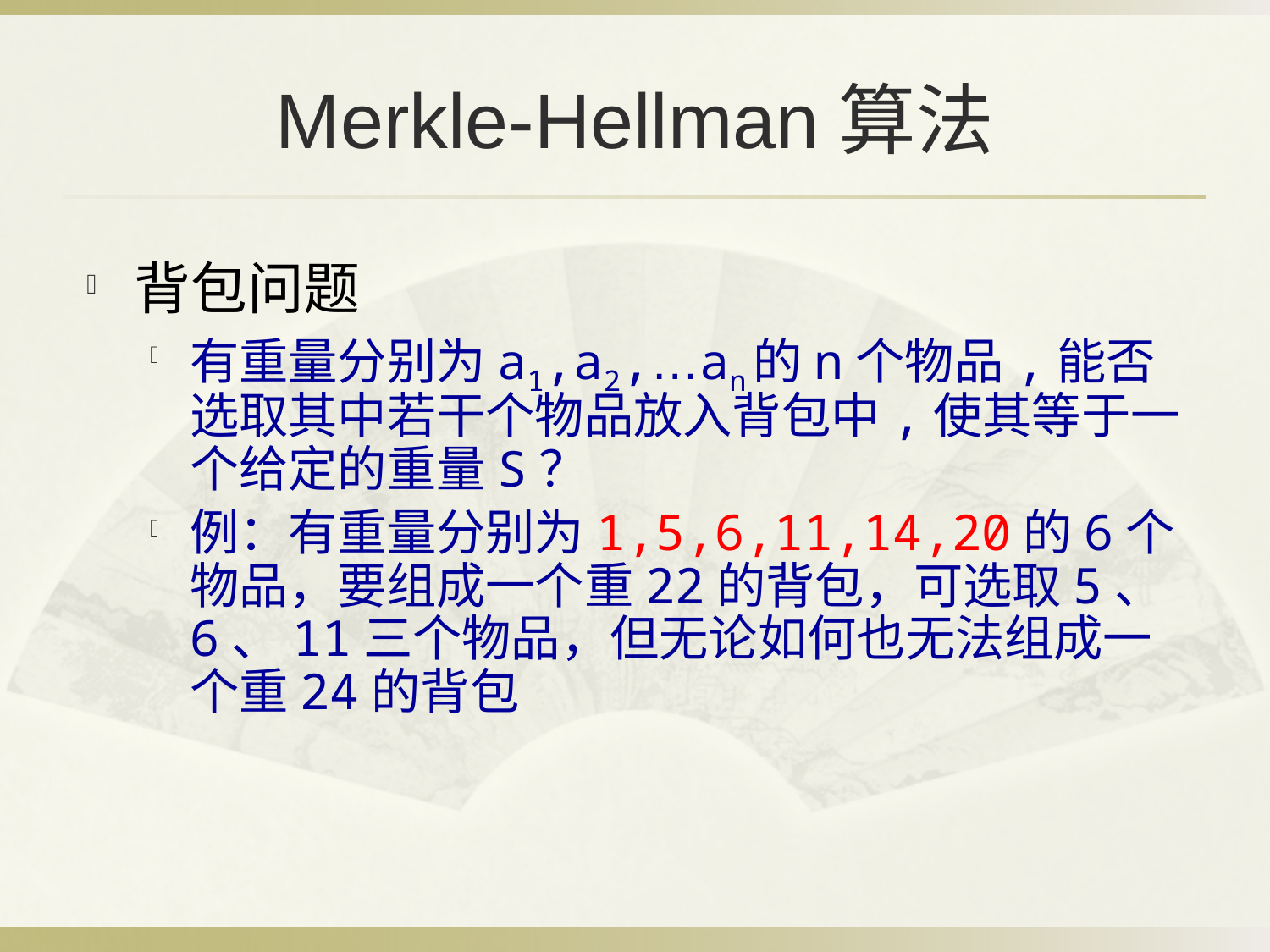

# Merkle-Hellman算法
背包问题
有重量分别为a1,a2,…an的n个物品,能否选取其中若干个物品放入背包中,使其等于一个给定的重量S？
例：有重量分别为1,5,6,11,14,20的6个物品，要组成一个重22的背包，可选取5、6、11三个物品，但无论如何也无法组成一个重24的背包